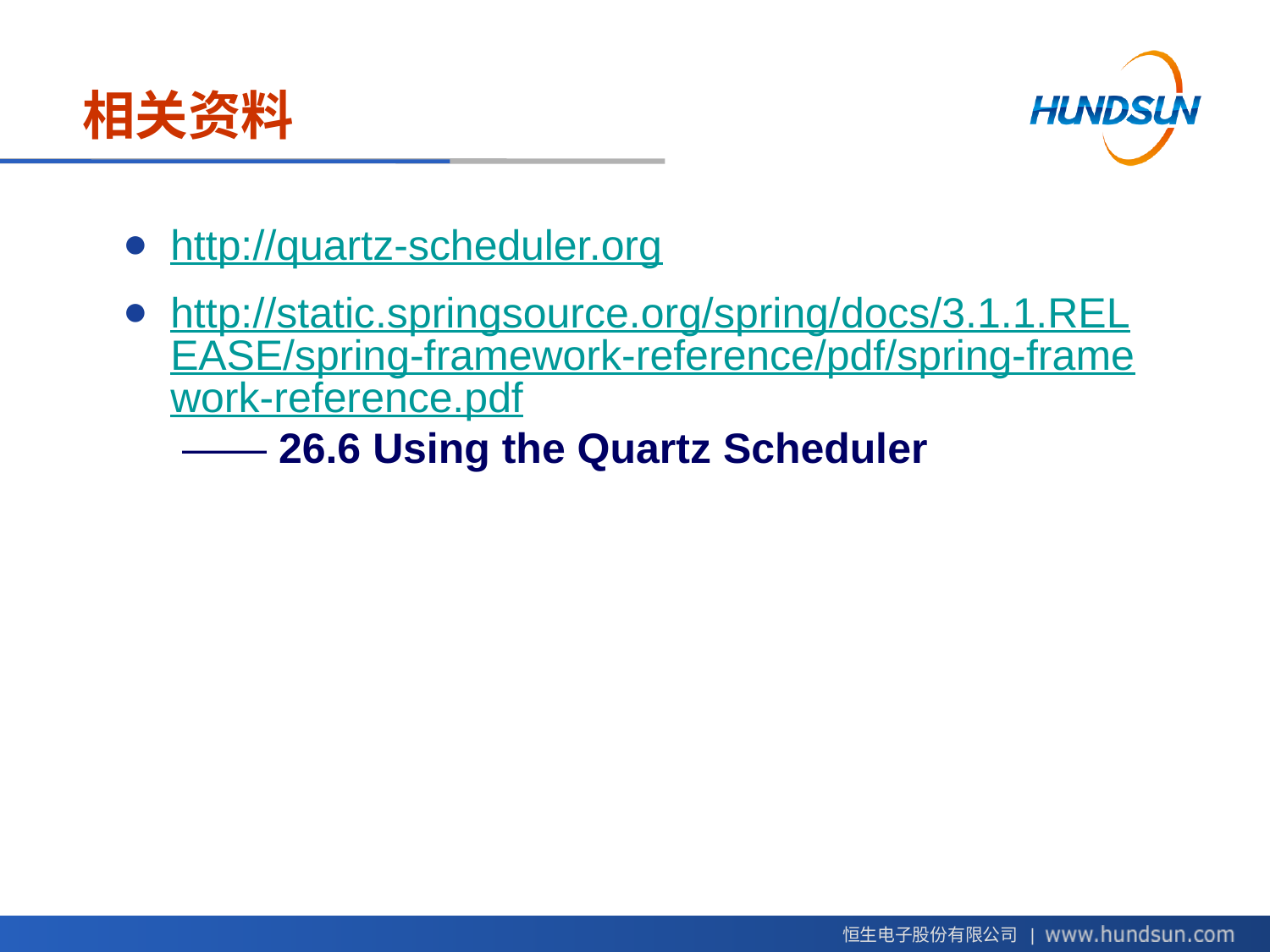

# 相关资料
http://quartz-scheduler.org
http://static.springsource.org/spring/docs/3.1.1.RELEASE/spring-framework-reference/pdf/spring-framework-reference.pdf —— 26.6 Using the Quartz Scheduler